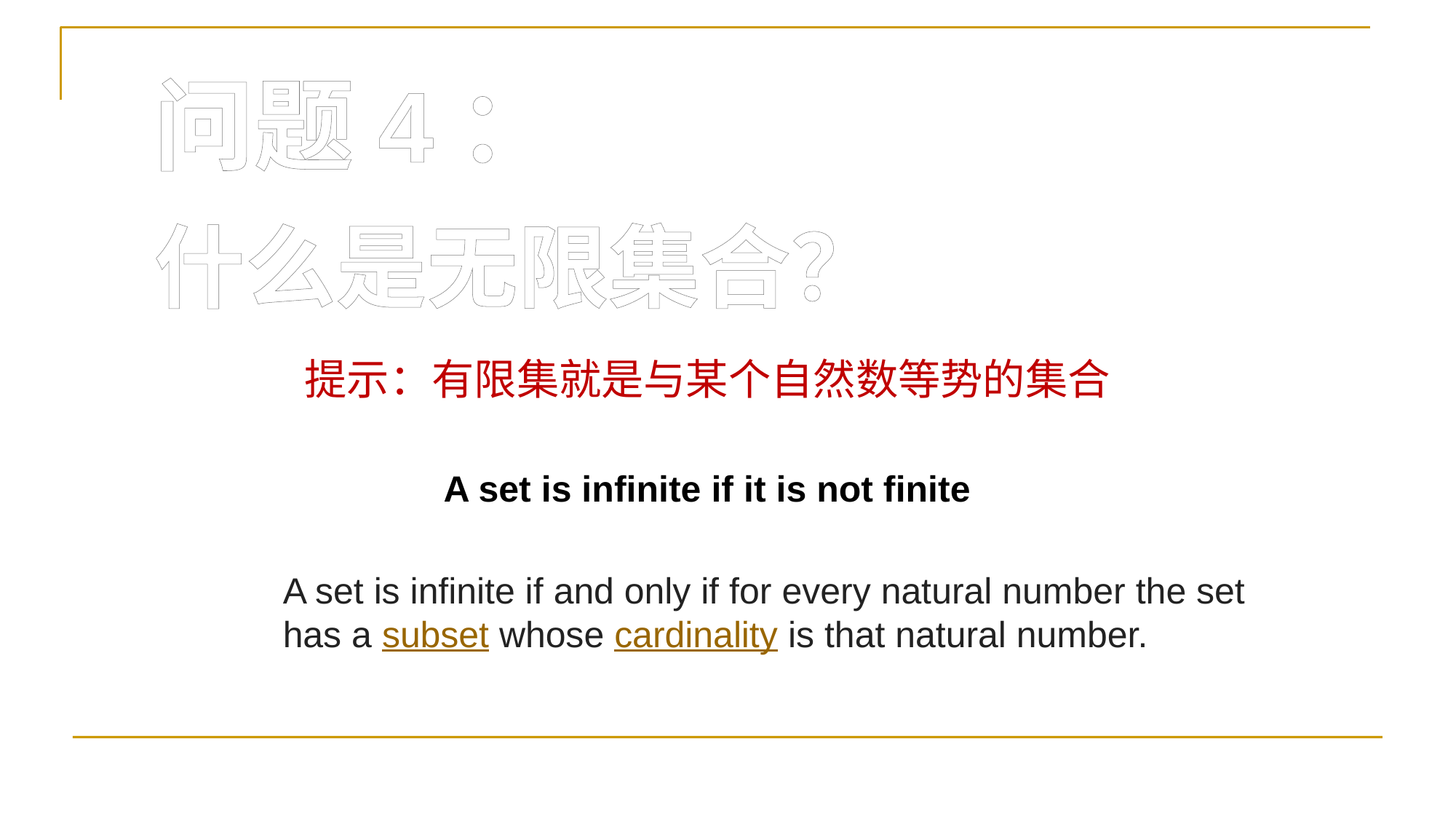

问题4：
什么是无限集合？
提示：有限集就是与某个自然数等势的集合
A set is infinite if it is not finite
A set is infinite if and only if for every natural number the set has a subset whose cardinality is that natural number.